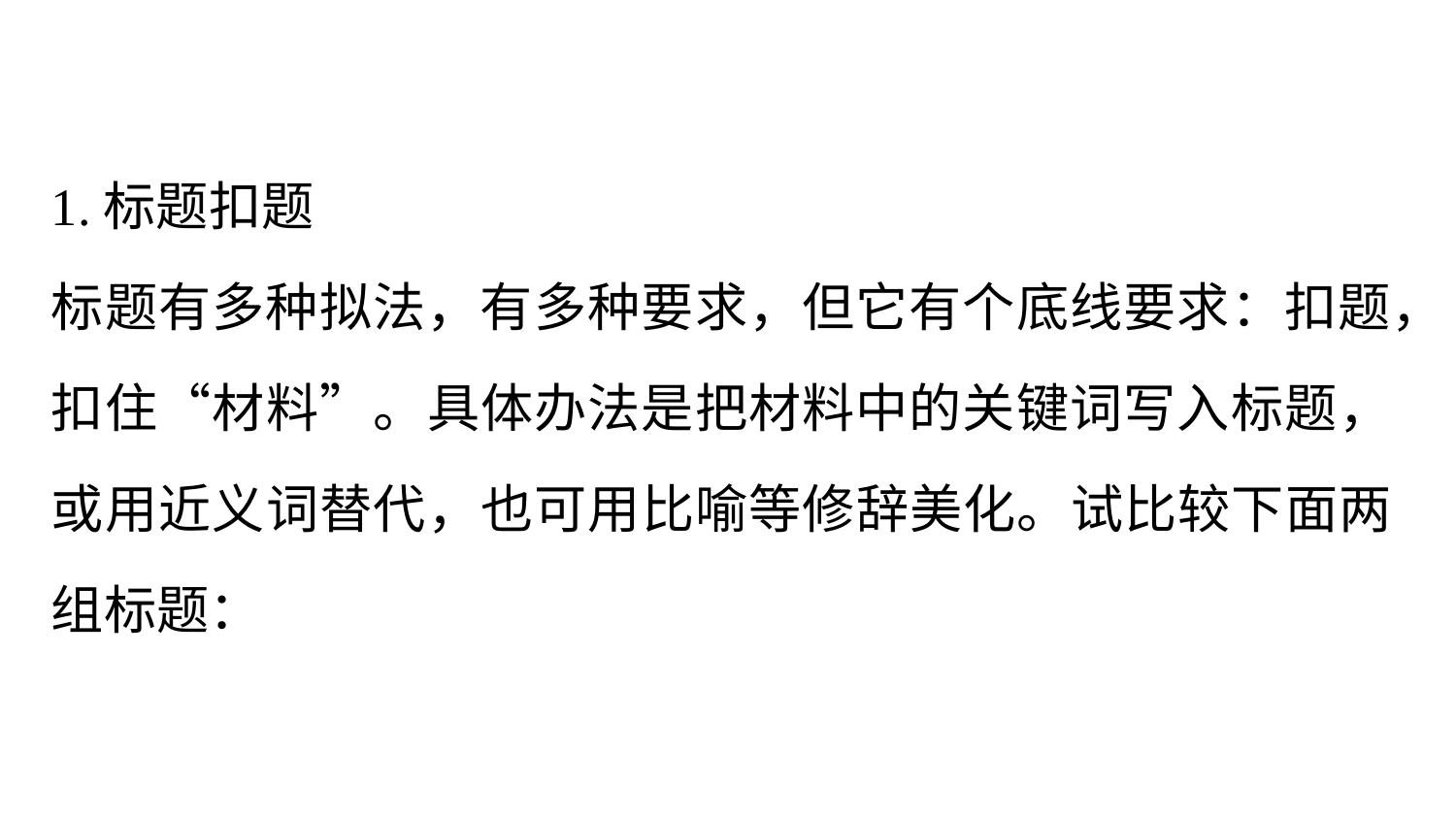

1.标题扣题
标题有多种拟法，有多种要求，但它有个底线要求：扣题，扣住“材料”。具体办法是把材料中的关键词写入标题，或用近义词替代，也可用比喻等修辞美化。试比较下面两组标题：